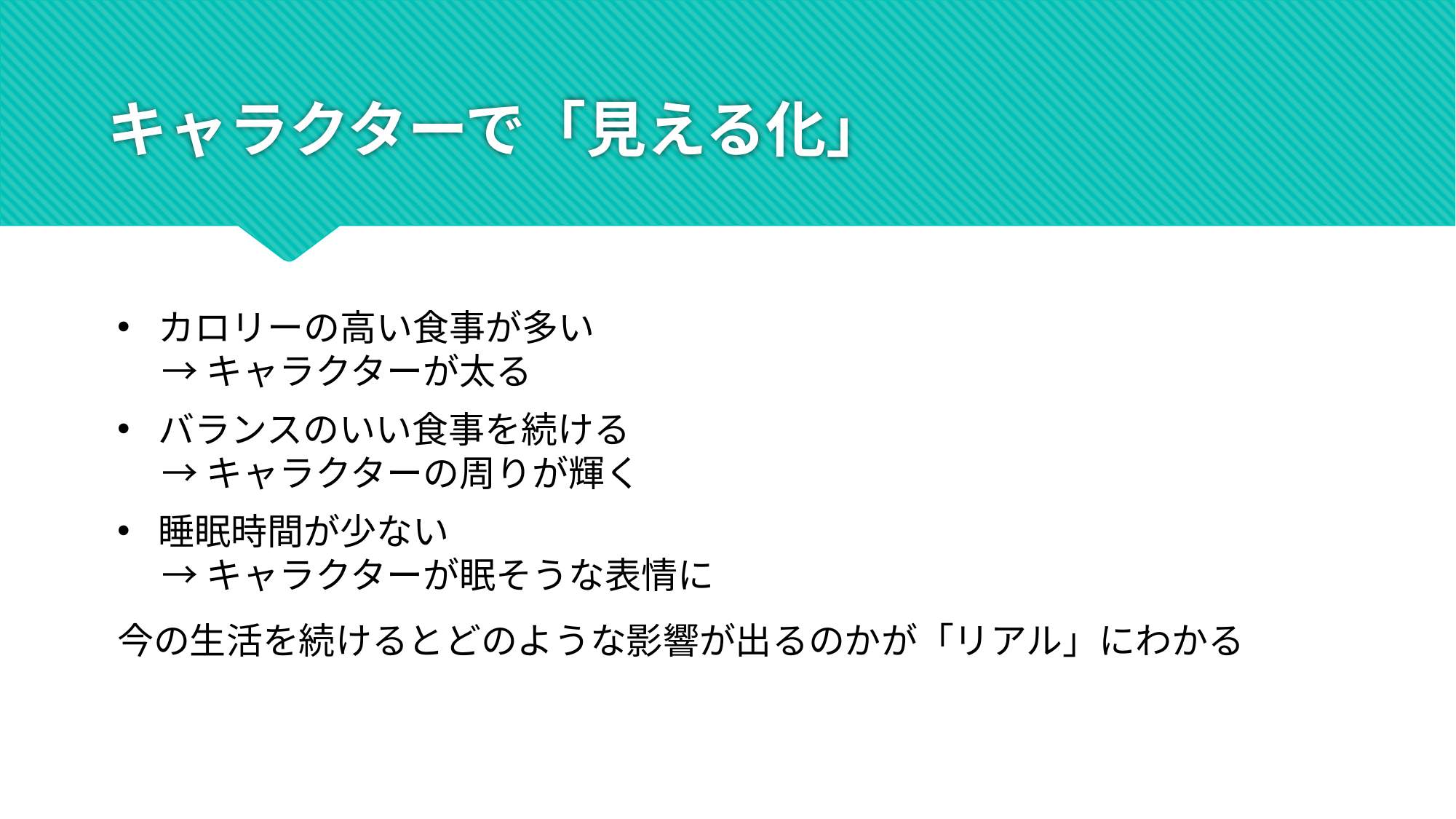

# キャラクターで「見える化」
カロリーの高い食事が多い
　 → キャラクターが太る

バランスのいい食事を続ける
　 → キャラクターの周りが輝く

睡眠時間が少ない
　 → キャラクターが眠そうな表情に

今の生活を続けるとどのような影響が出るのかが「リアル」にわかる